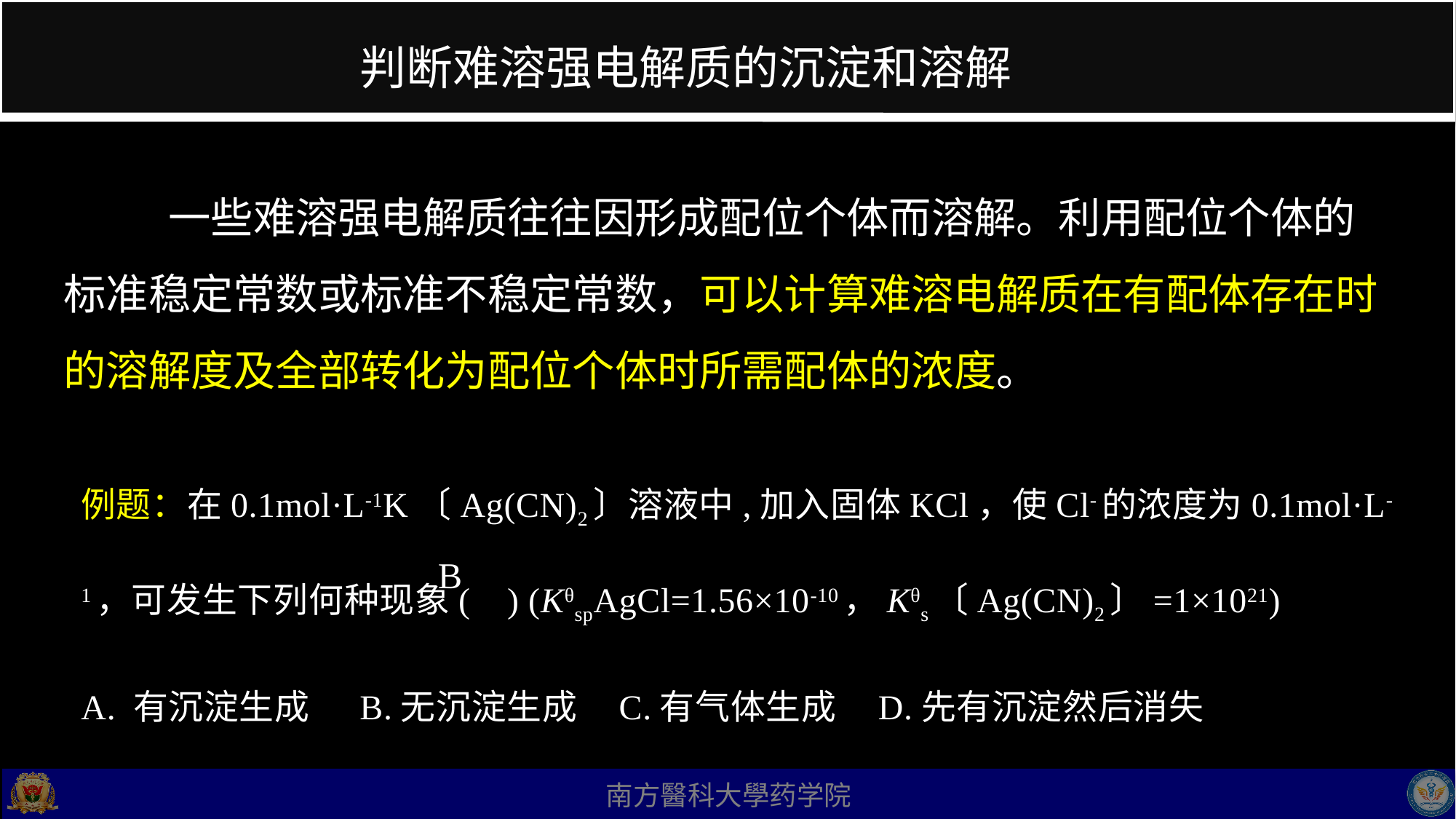

# 判断难溶强电解质的沉淀和溶解
          一些难溶强电解质往往因形成配位个体而溶解。利用配位个体的标准稳定常数或标准不稳定常数，可以计算难溶电解质在有配体存在时的溶解度及全部转化为配位个体时所需配体的浓度。
例题：在0.1mol·L-1K〔Ag(CN)2〕溶液中,加入固体KCl，使Cl-的浓度为0.1mol·L-1，可发生下列何种现象(    ) (KθspAgCl=1.56×10-10，Kθs〔Ag(CN)2〕=1×1021)
A. 有沉淀生成     B.无沉淀生成    C.有气体生成    D.先有沉淀然后消失

B